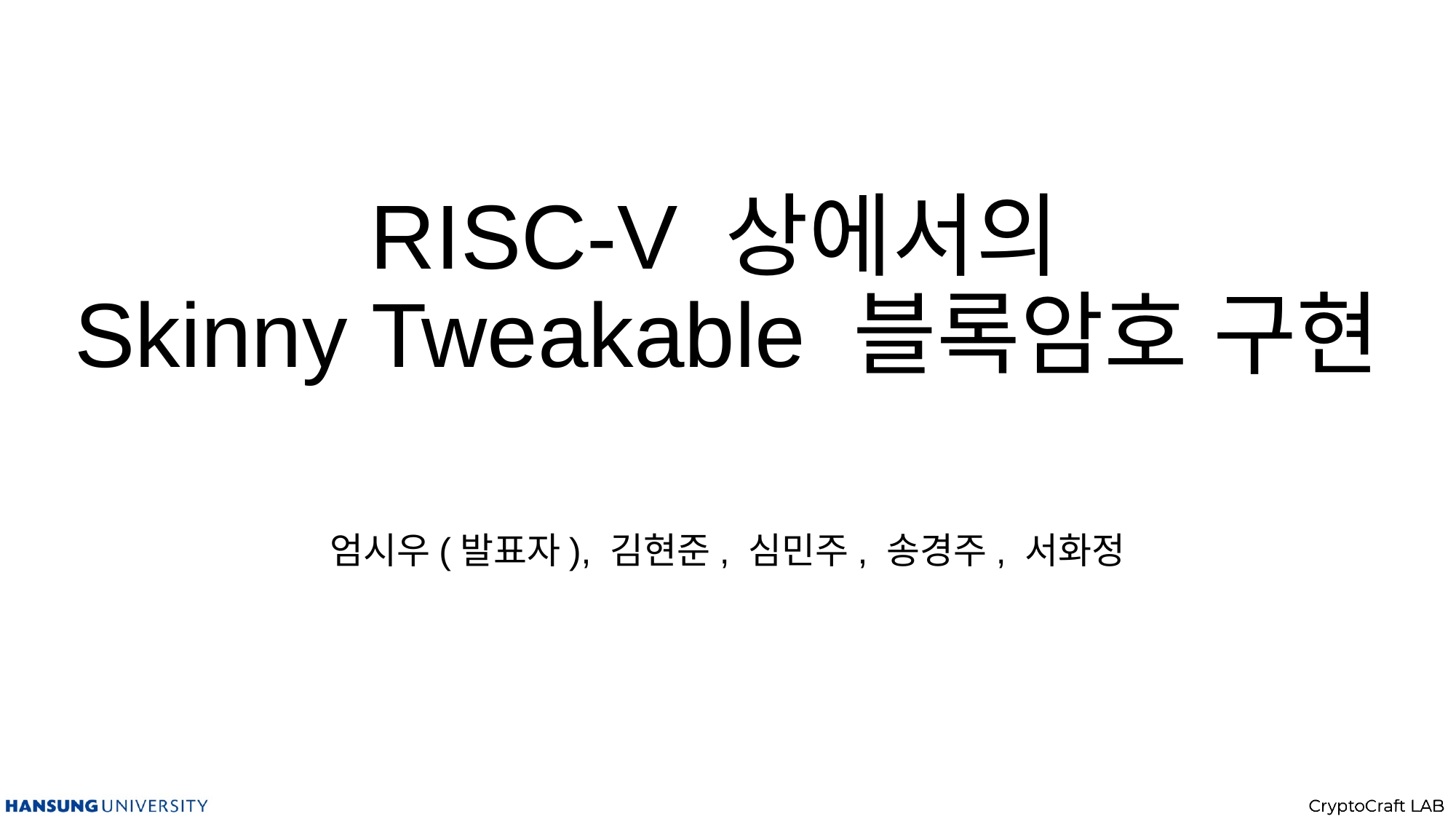

# RISC-V 상에서의 Skinny Tweakable 블록암호 구현
엄시우(발표자), 김현준, 심민주, 송경주, 서화정